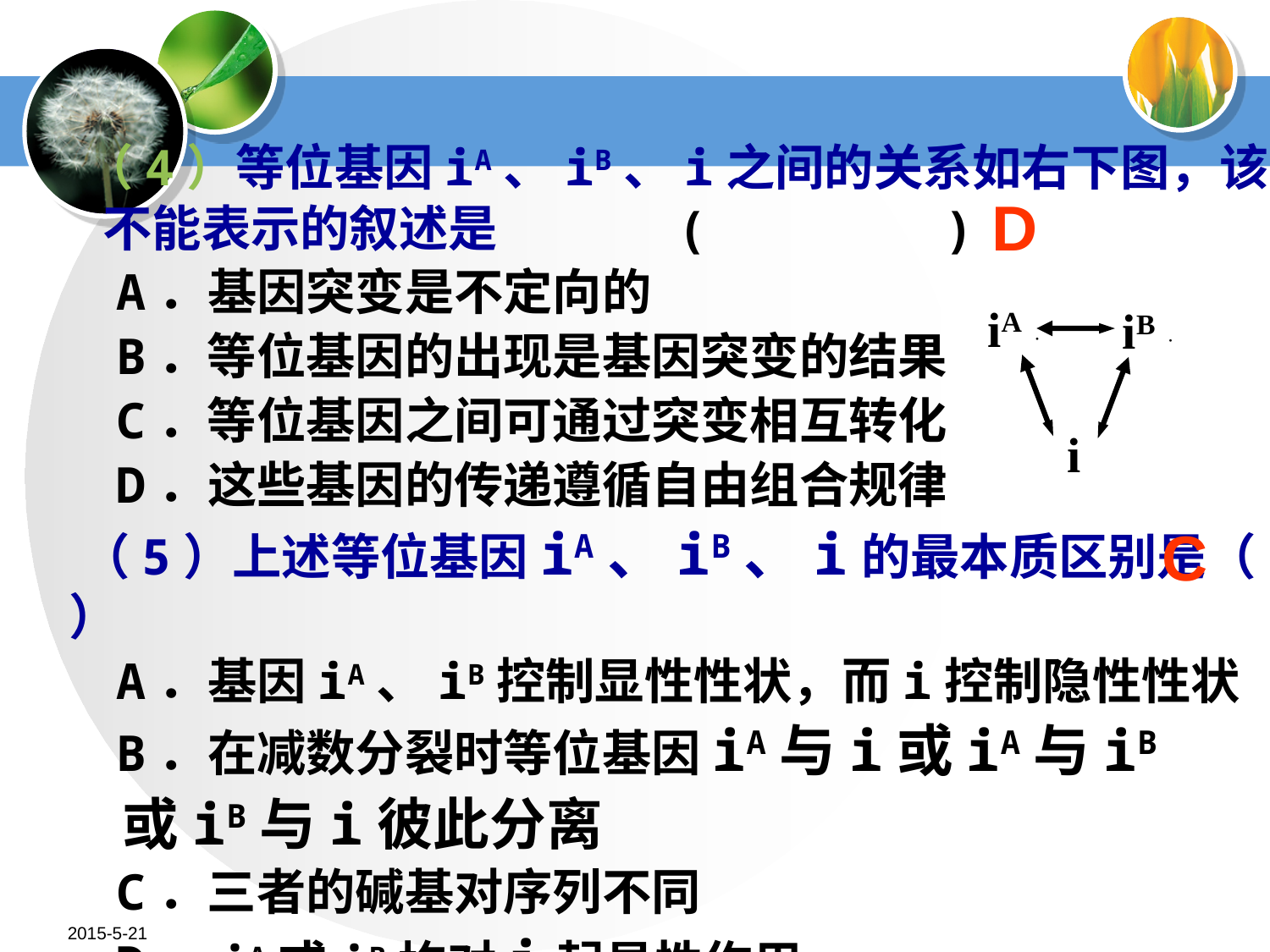

（4）等位基因iA、iB、i之间的关系如右下图，该图
   不能表示的叙述是               (        )
  A．基因突变是不定向的
  B．等位基因的出现是基因突变的结果
  C．等位基因之间可通过突变相互转化
  D．这些基因的传递遵循自由组合规律
 （5）上述等位基因iA、iB、i的最本质区别是（    ）
  A．基因iA、iB控制显性性状，而i控制隐性性状
  B．在减数分裂时等位基因iA与i或iA与iB
       或iB与i彼此分离
  C．三者的碱基对序列不同
  D．iA或iB均对i起显性作用
D
iA．
iB．

i
C

2015-5-21